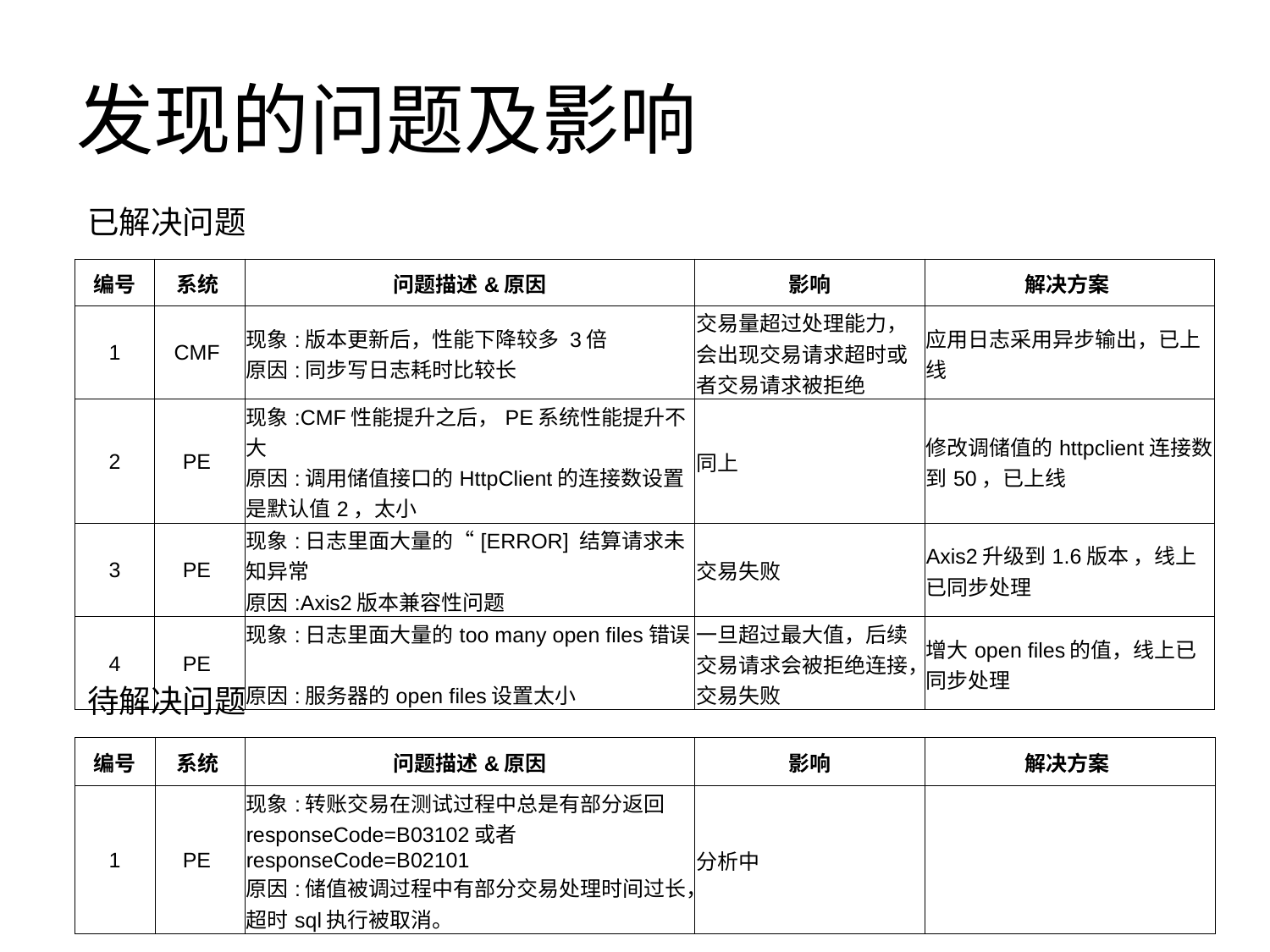

# 发现的问题及影响
已解决问题
| 编号 | 系统 | 问题描述&原因 | 影响 | 解决方案 |
| --- | --- | --- | --- | --- |
| 1 | CMF | 现象:版本更新后，性能下降较多 3倍 原因:同步写日志耗时比较长 | 交易量超过处理能力，会出现交易请求超时或者交易请求被拒绝 | 应用日志采用异步输出，已上线 |
| 2 | PE | 现象:CMF性能提升之后，PE系统性能提升不大 原因:调用储值接口的HttpClient的连接数设置是默认值2，太小 | 同上 | 修改调储值的httpclient连接数到50，已上线 |
| 3 | PE | 现象:日志里面大量的“[ERROR] 结算请求未知异常 原因:Axis2版本兼容性问题 | 交易失败 | Axis2升级到1.6版本 ，线上已同步处理 |
| 4 | PE | 现象:日志里面大量的too many open files错误 原因:服务器的open files设置太小 | 一旦超过最大值，后续交易请求会被拒绝连接，交易失败 | 增大open files的值，线上已同步处理 |
待解决问题
| 编号 | 系统 | 问题描述&原因 | 影响 | 解决方案 |
| --- | --- | --- | --- | --- |
| 1 | PE | 现象:转账交易在测试过程中总是有部分返回responseCode=B03102或者responseCode=B02101 原因:储值被调过程中有部分交易处理时间过长，超时sql执行被取消。 | 分析中 |  |